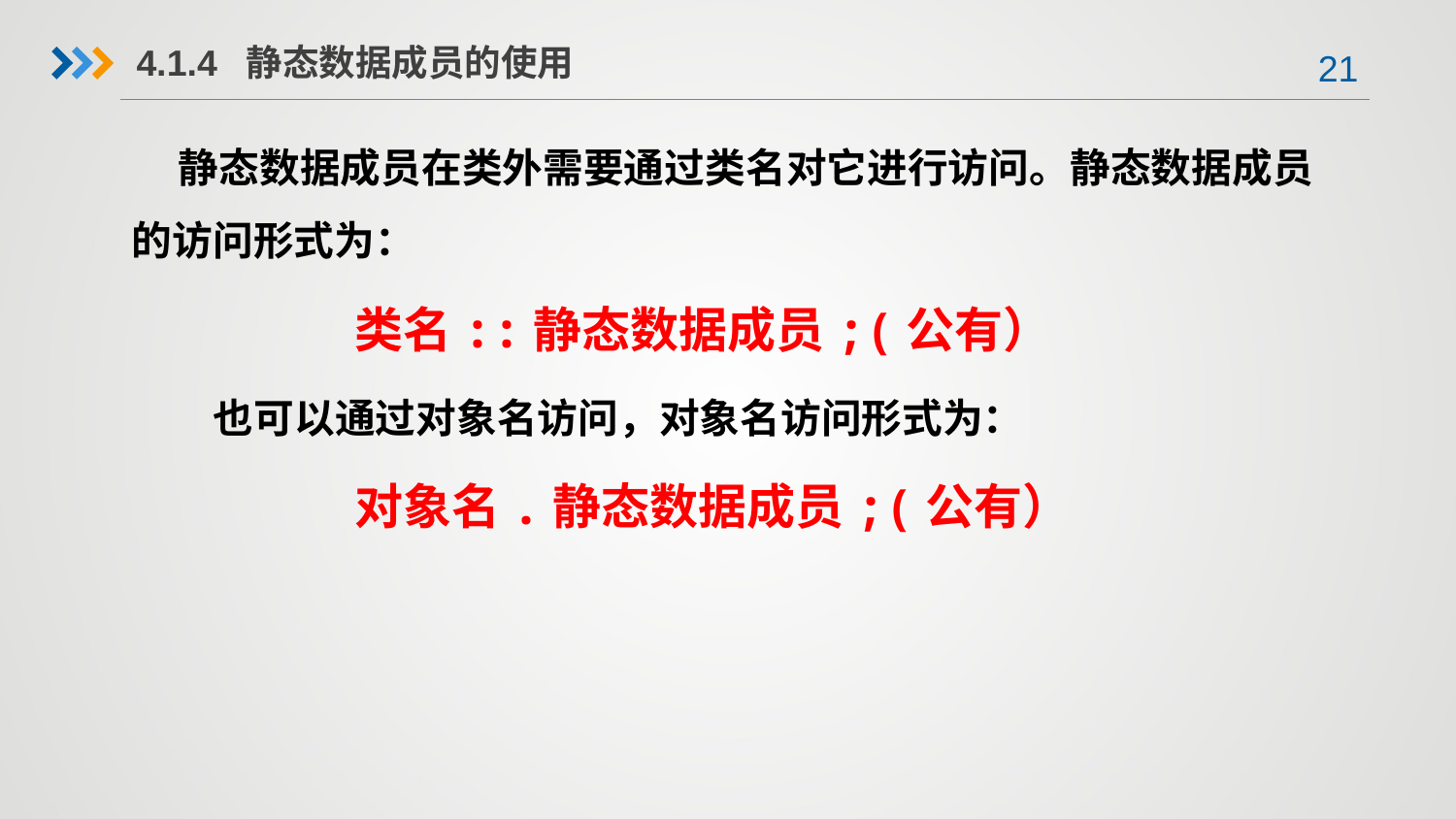

4.1.4  静态数据成员的使用
    静态数据成员在类外需要通过类名对它进行访问。静态数据成员的访问形式为：

	      类名::静态数据成员;(公有）

        也可以通过对象名访问，对象名访问形式为：

	      对象名.静态数据成员;(公有）